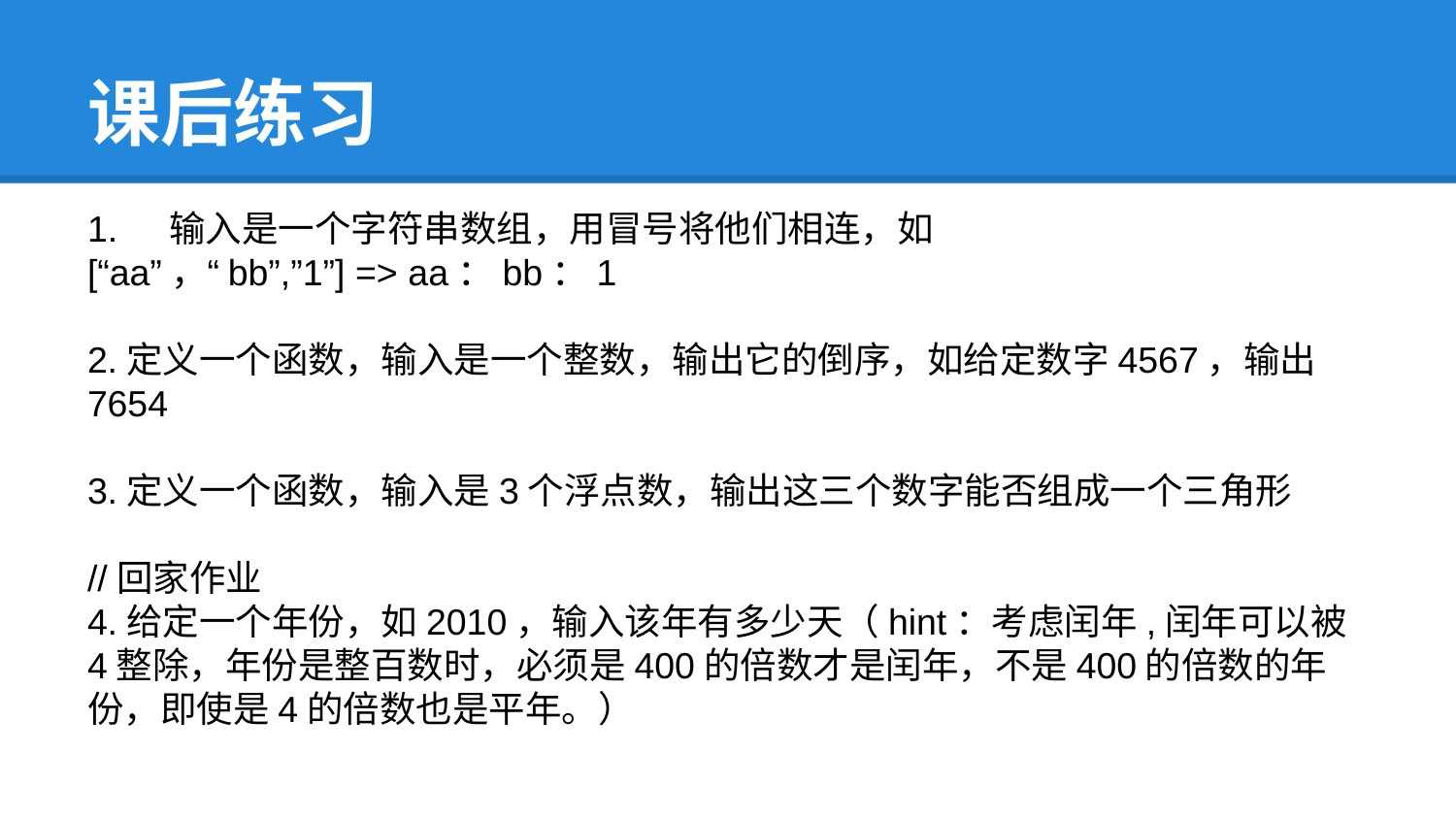

# 课后练习
输入是一个字符串数组，用冒号将他们相连，如
[“aa”，“bb”,”1”] => aa：bb：1

2.定义一个函数，输入是一个整数，输出它的倒序，如给定数字4567，输出7654

3.定义一个函数，输入是3个浮点数，输出这三个数字能否组成一个三角形

//回家作业
4.给定一个年份，如2010，输入该年有多少天（hint：考虑闰年,闰年可以被4整除，年份是整百数时，必须是400的倍数才是闰年，不是400的倍数的年份，即使是4的倍数也是平年。）